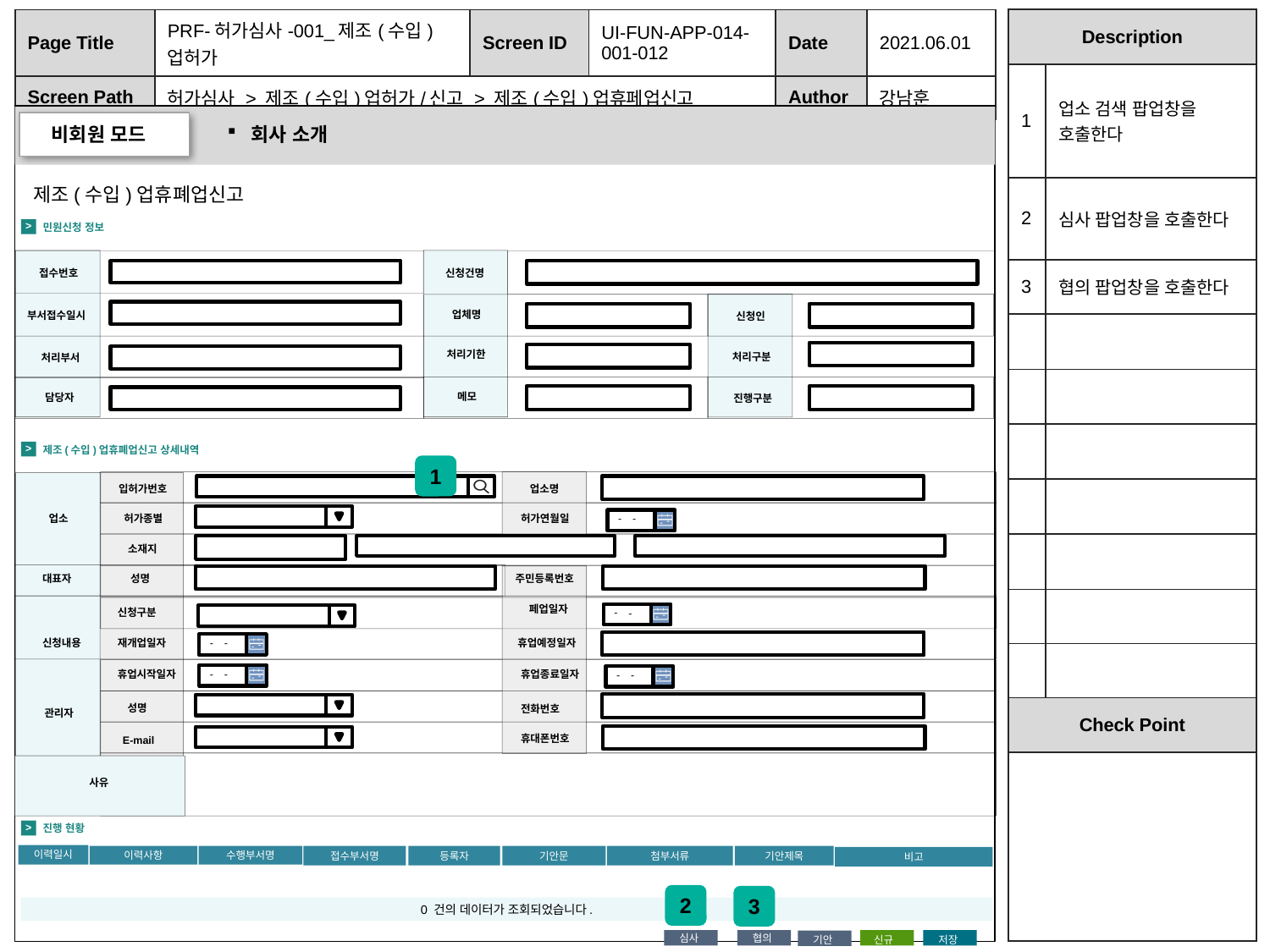

| Description |  |
| --- | --- |
| 1 | 업소 검색 팝업창을 호출한다 |
| 2 | 심사 팝업창을 호출한다 |
| 3 | 협의 팝업창을 호출한다 |
|  |  |
|  |  |
|  |  |
|  |  |
|  |  |
|  |  |
|  |  |
| Check Point |  |
|  |  |
| Page Title | PRF-허가심사-001\_제조(수입)업허가 | Screen ID | UI-FUN-APP-014-001-012 | Date | 2021.06.01 |
| --- | --- | --- | --- | --- | --- |
| Screen Path | 허가심사 > 제조(수입)업허가/신고 > 제조(수입)업휴페업신고 |  |  | Author | 강남훈 |

비회원 모드
회사 소개
제조(수입)업휴폐업신고
민원신청 정보
>

접수번호
신청건명

업체명
부서접수일시
신청인

처리기한

처리구분

처리부서

메모
담당자
진행구분

제조(수입)업휴폐업신고 상세내역
>
1

입허가번호

업소명

업소
허가종별

허가연월일
-
-

소재지

대표자
성명

주민등록번호

페업일자

신청구분
-
-

신청내용
재개업일자
휴업예정일자
-
-

-
-
휴업시작일자
휴업종료일자
-
-

성명
전화번호
관리자

휴대폰번호

E-mail

사유
진행 현황
>
이력일시
접수부서명
등록자
기안문
첨부서류
기안제목
이력사항
수행부서명
비고
2
3
0 건의 데이터가 조회되었습니다.
심사

협의

기안

신규

저장